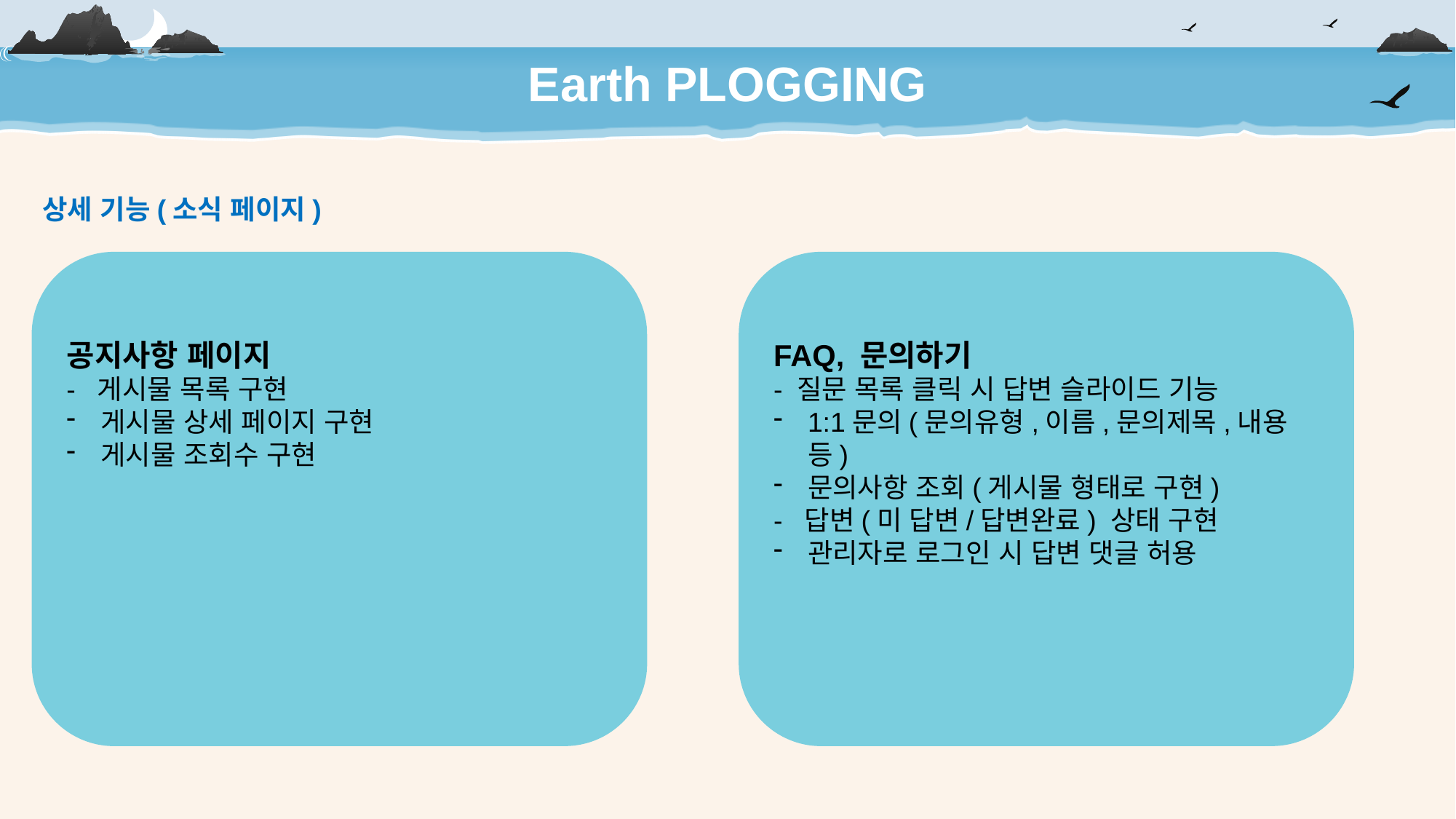

Earth PLOGGING

상세 기능(소식 페이지)
공지사항 페이지
-  게시물 목록 구현
게시물 상세 페이지 구현
게시물 조회수 구현
FAQ, 문의하기
- 질문 목록 클릭 시 답변 슬라이드 기능
1:1문의(문의유형,이름,문의제목,내용 등)
문의사항 조회(게시물 형태로 구현)
-  답변(미 답변/답변완료) 상태 구현
관리자로 로그인 시 답변 댓글 허용